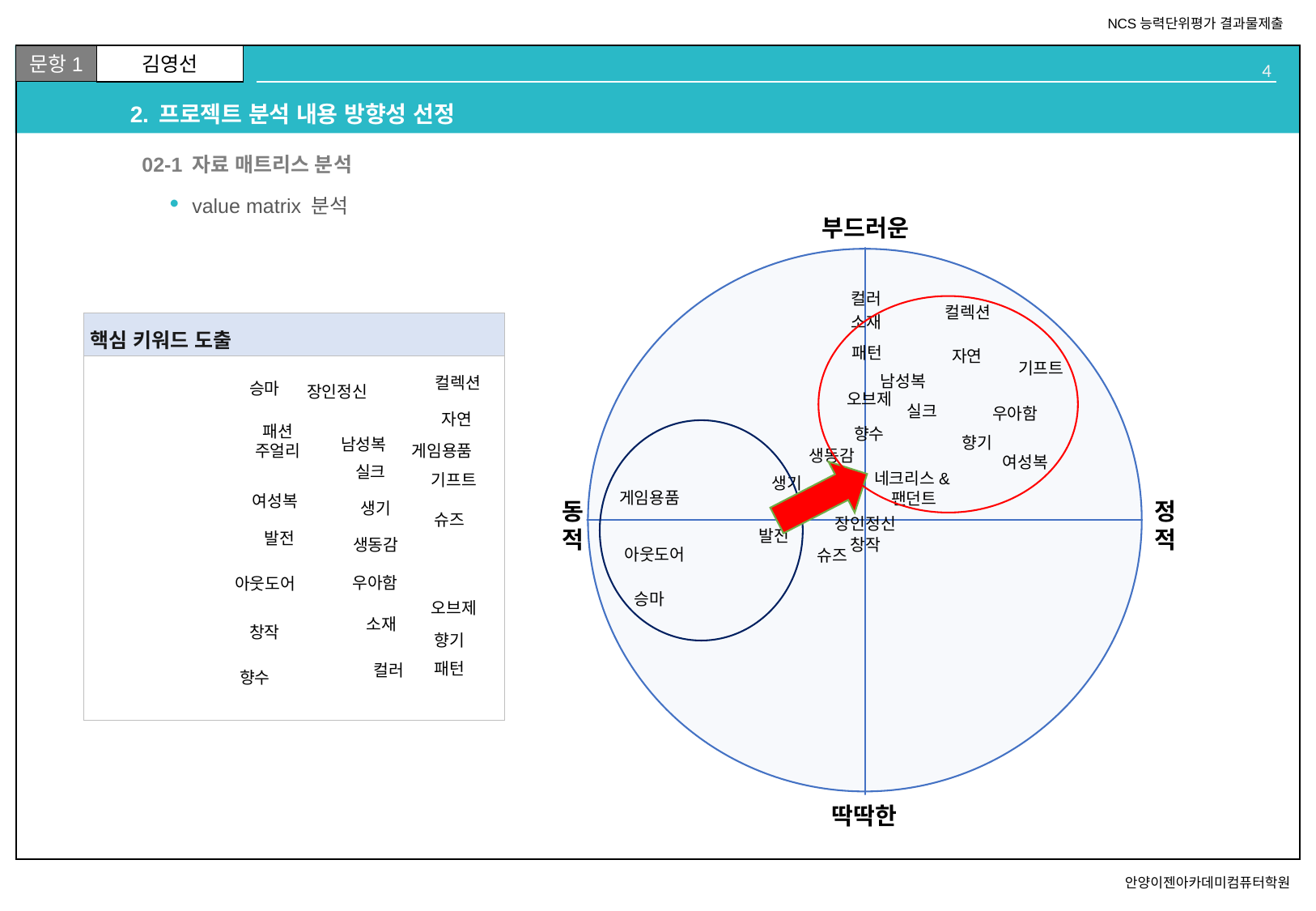

# 2. 프로젝트 분석 내용 방향성 선정
02
02-1 자료 매트리스 분석
value matrix 분석
컬러

컬렉션
소재
패턴
자연
기프트
남성복
컬렉션
승마
장인정신
오브제
실크
우아함
자연
패션 주얼리
향수

향기
남성복
게임용품
생동감
여성복
실크
네크리스&팬던트
기프트
생기

게임용품
여성복
생기
슈즈
장인정신
발전
발전
생동감
창작
아웃도어
슈즈
우아함
아웃도어
승마
오브제
소재
창작
향기
패턴
컬러
향수